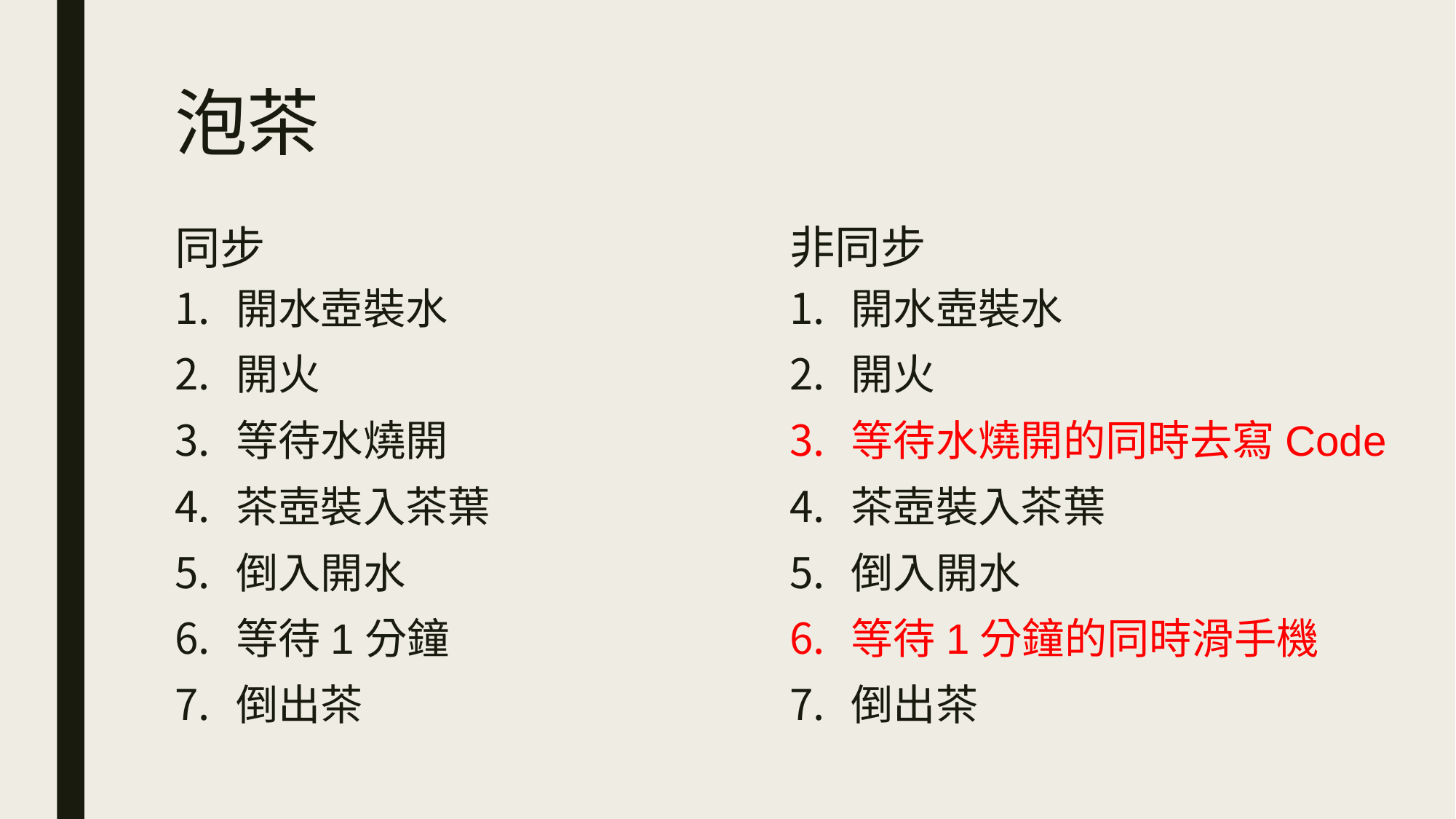

# 泡茶
非同步
同步
開水壺裝水
開火
等待水燒開
茶壺裝入茶葉
倒入開水
等待1分鐘
倒出茶
開水壺裝水
開火
等待水燒開的同時去寫Code
茶壺裝入茶葉
倒入開水
等待1分鐘的同時滑手機
倒出茶